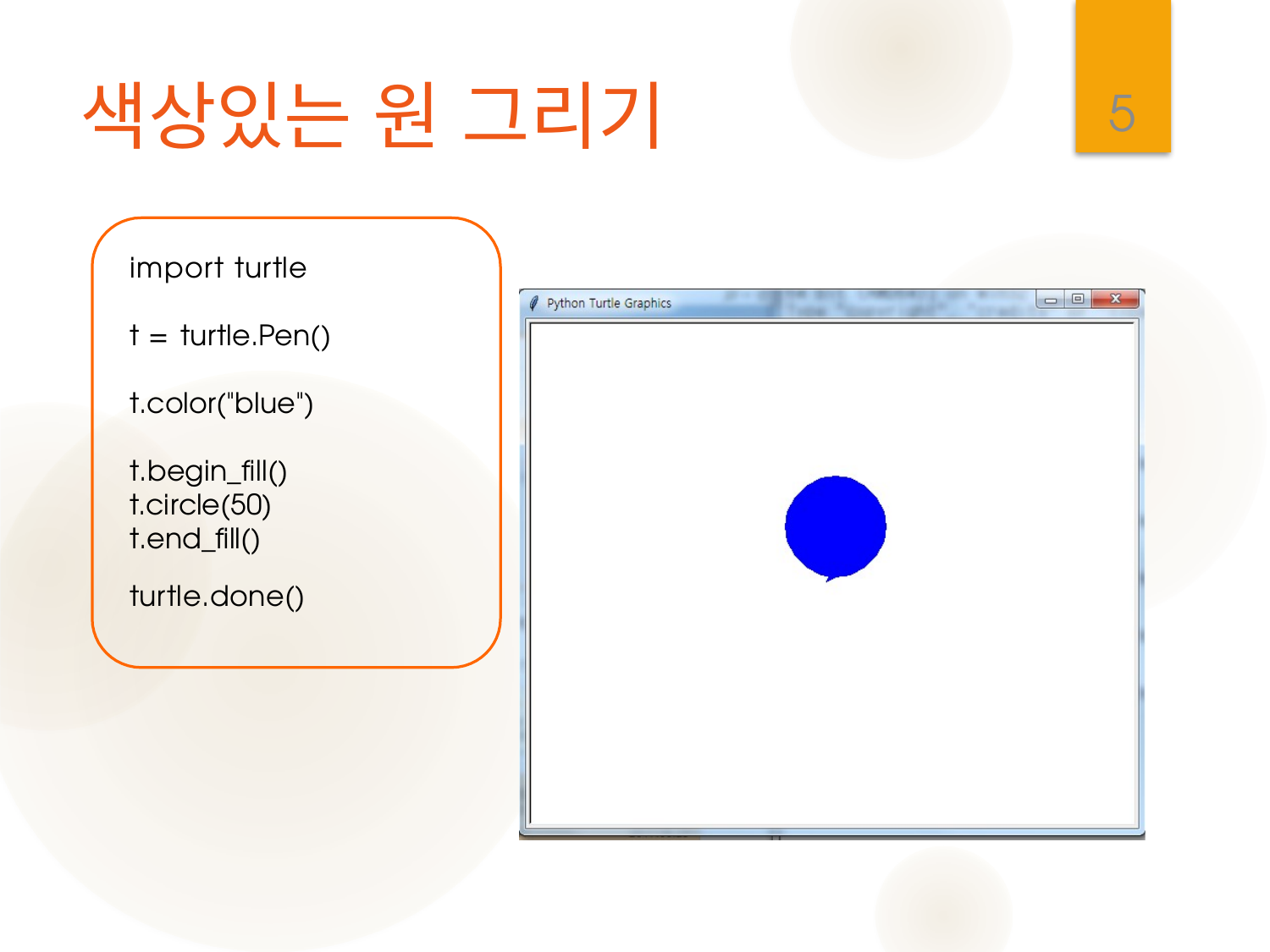

5

# 색상있는 원 그리기

import turtle
t = turtle.Pen()  t.color("blue")  t.begin_fill()
t.circle(50)  t.end_fill()

turtle.done()